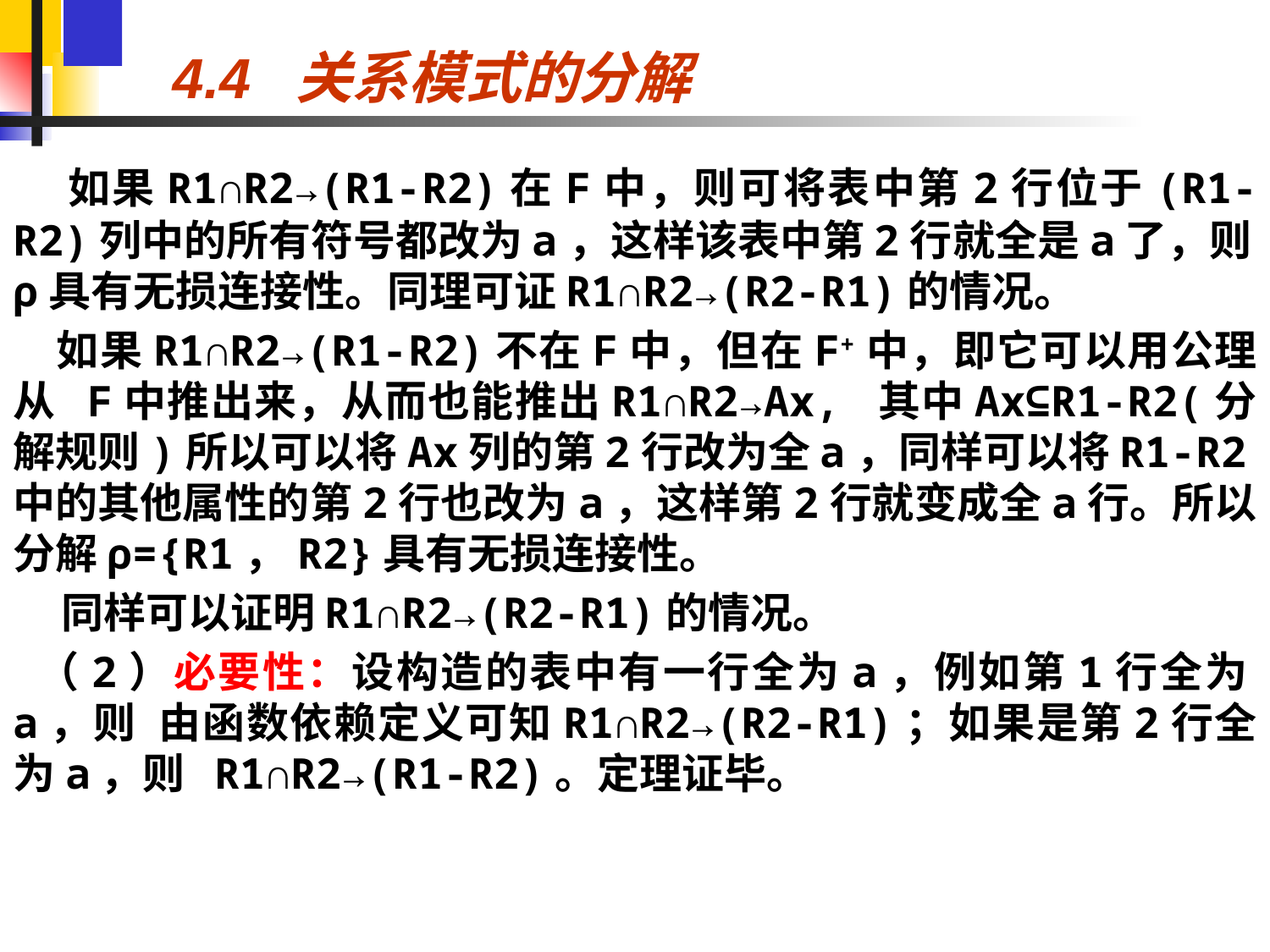

# 4.4  关系模式的分解
   如果R1∩R2→(R1-R2)在F中，则可将表中第2行位于(R1-R2)列中的所有符号都改为a，这样该表中第2行就全是a了，则ρ具有无损连接性。同理可证R1∩R2→(R2-R1)的情况。
   如果R1∩R2→(R1-R2)不在F中，但在F+中，即它可以用公理从  F中推出来，从而也能推出R1∩R2→Ax, 其中Ax⊆R1-R2(分解规则)所以可以将Ax列的第2行改为全a，同样可以将R1-R2中的其他属性的第2行也改为a，这样第2行就变成全a行。所以分解ρ={R1，R2}具有无损连接性。
    同样可以证明R1∩R2→(R2-R1)的情况。
 （2）必要性：设构造的表中有一行全为a，例如第1行全为a，则  由函数依赖定义可知R1∩R2→(R2-R1)；如果是第2行全为a，则  R1∩R2→(R1-R2)。定理证毕。